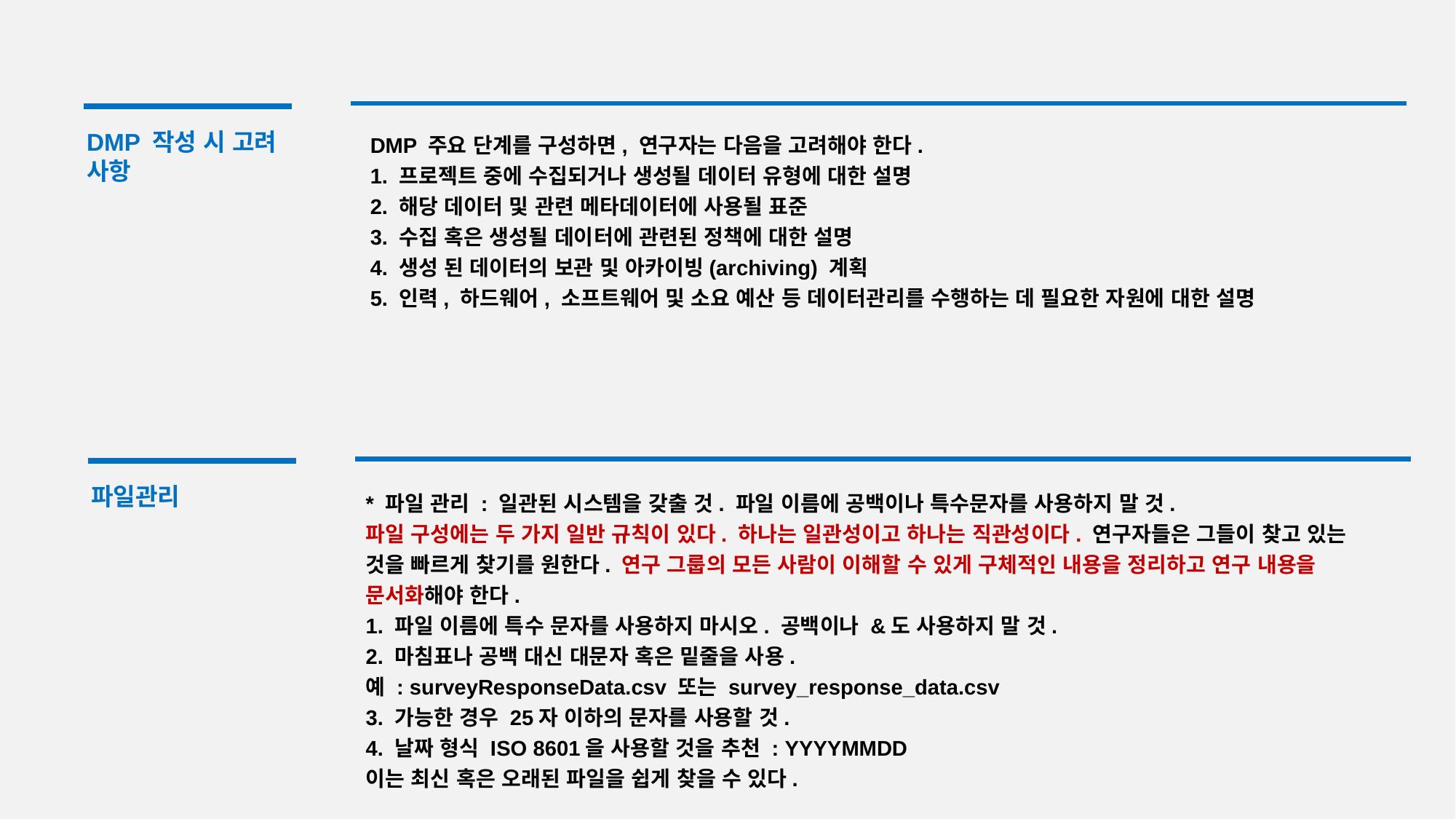

DMP 작성 시 고려 사항
DMP 주요 단계를 구성하면, 연구자는 다음을 고려해야 한다.
1. 프로젝트 중에 수집되거나 생성될 데이터 유형에 대한 설명
2. 해당 데이터 및 관련 메타데이터에 사용될 표준
3. 수집 혹은 생성될 데이터에 관련된 정책에 대한 설명
4. 생성 된 데이터의 보관 및 아카이빙(archiving) 계획
5. 인력, 하드웨어, 소프트웨어 및 소요 예산 등 데이터관리를 수행하는 데 필요한 자원에 대한 설명

파일관리
* 파일 관리 : 일관된 시스템을 갖출 것. 파일 이름에 공백이나 특수문자를 사용하지 말 것.
파일 구성에는 두 가지 일반 규칙이 있다. 하나는 일관성이고 하나는 직관성이다. 연구자들은 그들이 찾고 있는 것을 빠르게 찾기를 원한다. 연구 그룹의 모든 사람이 이해할 수 있게 구체적인 내용을 정리하고 연구 내용을 문서화해야 한다.
1. 파일 이름에 특수 문자를 사용하지 마시오. 공백이나 &도 사용하지 말 것.
2. 마침표나 공백 대신 대문자 혹은 밑줄을 사용.
예 : surveyResponseData.csv 또는 survey_response_data.csv
3. 가능한 경우 25자 이하의 문자를 사용할 것.
4. 날짜 형식 ISO 8601을 사용할 것을 추천 : YYYYMMDD
이는 최신 혹은 오래된 파일을 쉽게 찾을 수 있다.